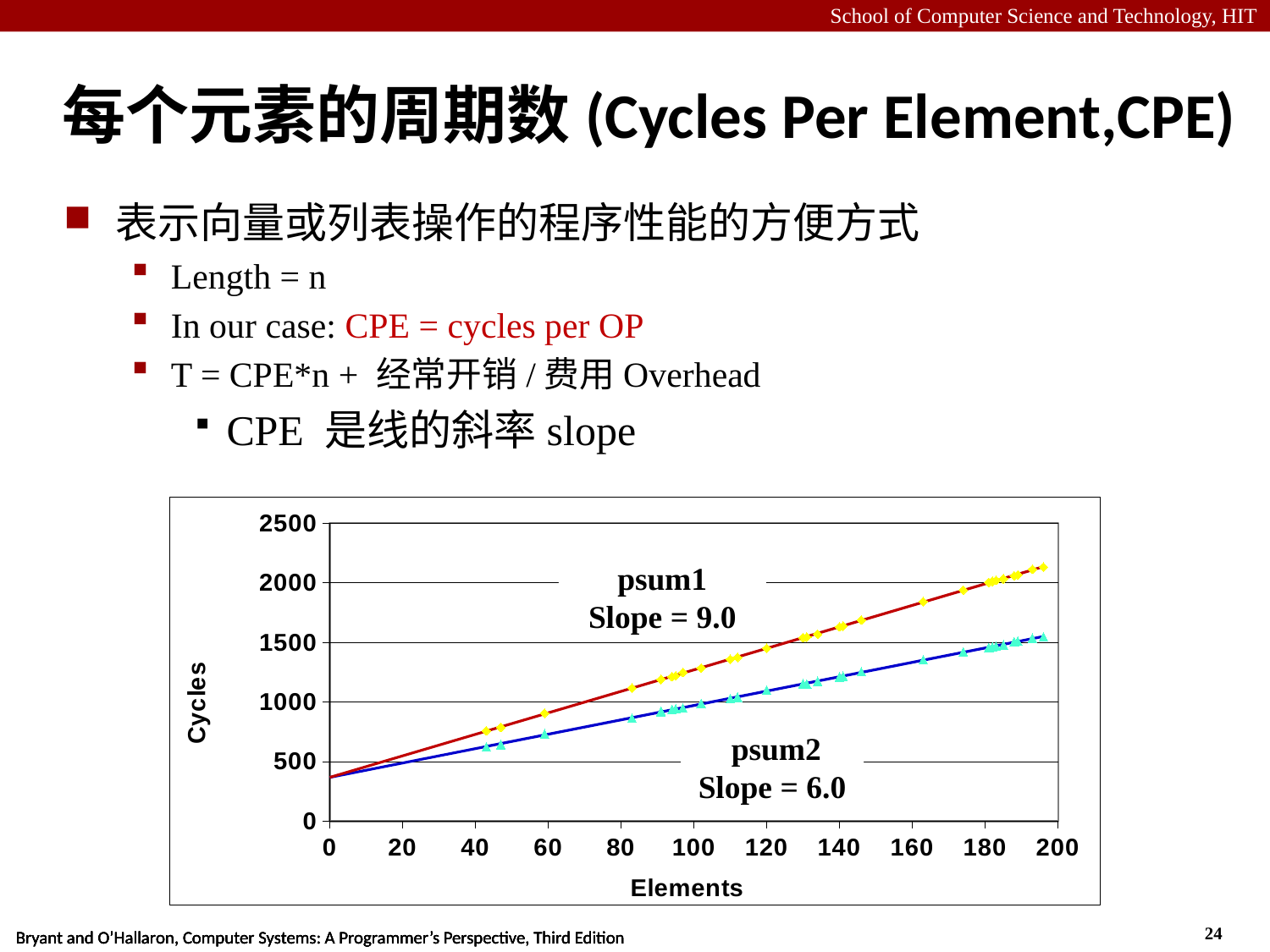

# 每个元素的周期数(Cycles Per Element,CPE)
表示向量或列表操作的程序性能的方便方式
Length = n
In our case: CPE = cycles per OP
T = CPE*n + 经常开销/费用Overhead
CPE 是线的斜率slope

### Chart

| Category | psum1 | psum1i | psum2 | psum2i |
|---|---|---|---|---|
psum1
Slope = 9.0
 psum2
Slope = 6.0